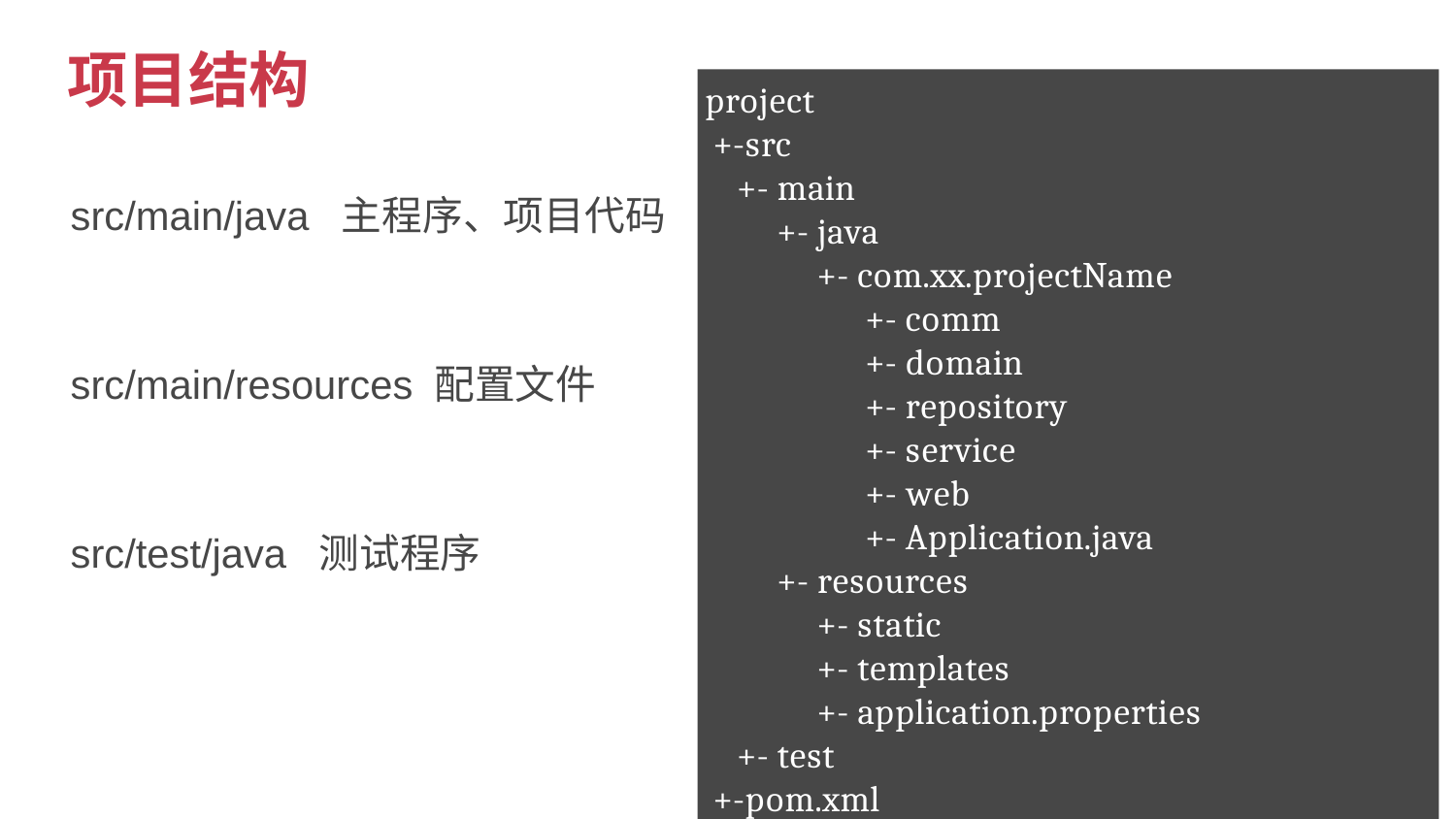

项目结构
project
 +-src
    +- main
         +- java
              +- com.xx.projectName
                    +- comm
                    +- domain
                    +- repository
                    +- service
                    +- web
                    +- Application.java
         +- resources
              +- static
              +- templates
              +- application.properties
    +- test
 +-pom.xml
src/main/java  主程序、项目代码
src/main/resources 配置文件
src/test/java  测试程序